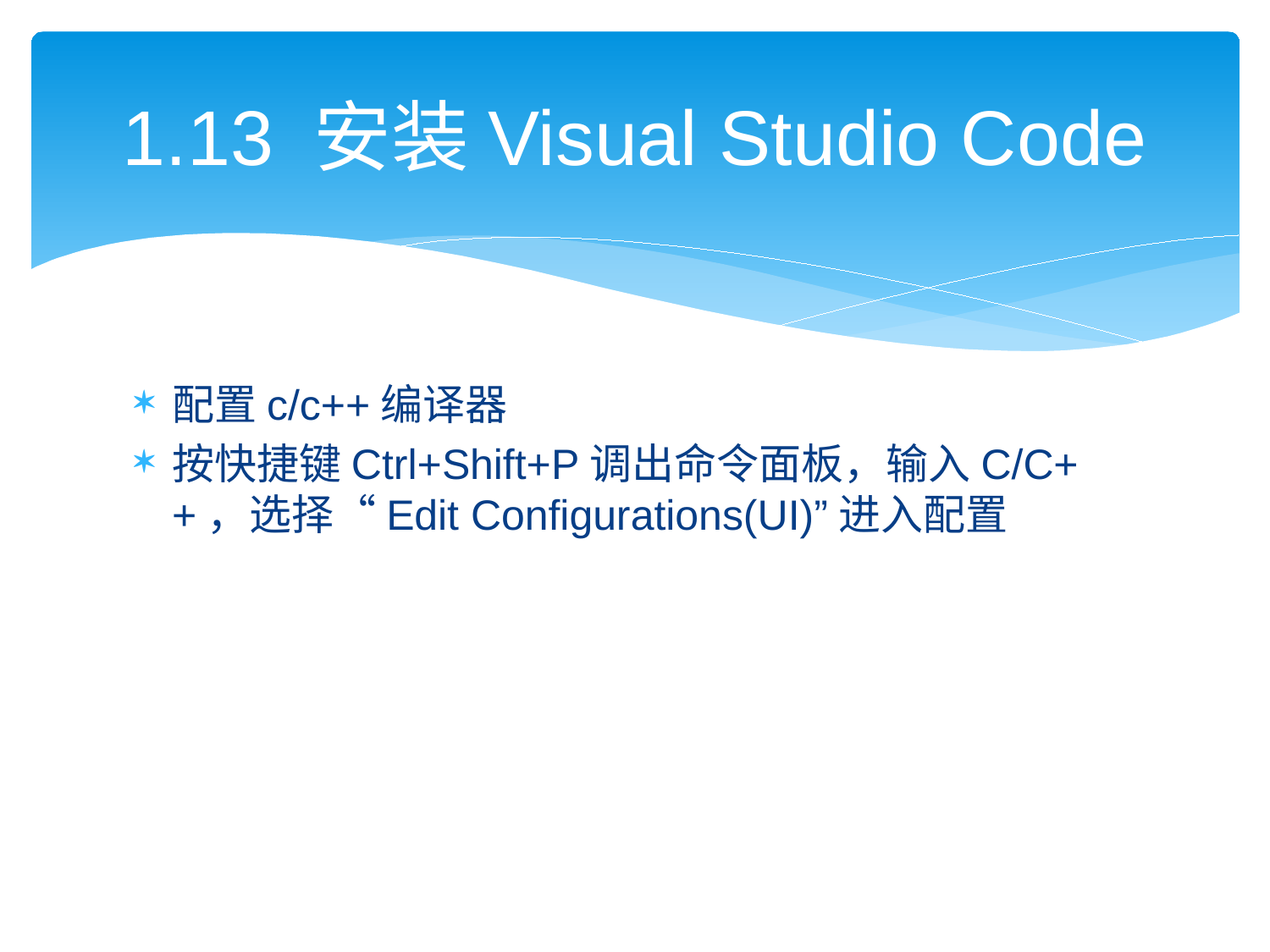

# 1.13 安装Visual Studio Code
配置c/c++编译器
按快捷键Ctrl+Shift+P调出命令面板，输入C/C++，选择“Edit Configurations(UI)”进入配置